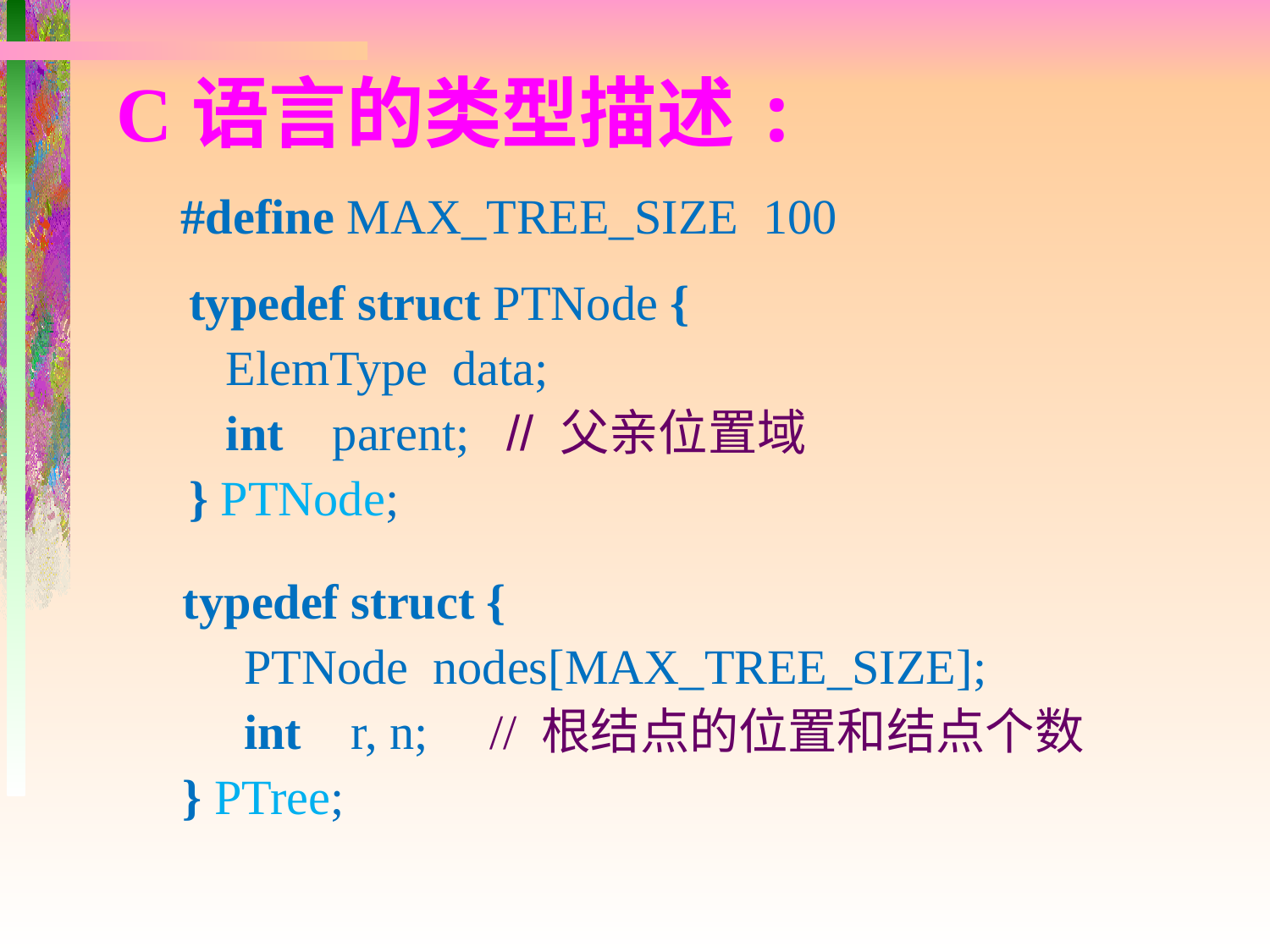

C语言的类型描述:
#define MAX_TREE_SIZE  100
   typedef struct PTNode {
      ElemType  data;
      int    parent;   // 父亲位置域
   } PTNode;
typedef struct {
     PTNode  nodes[MAX_TREE_SIZE];
     int    r, n;     // 根结点的位置和结点个数
} PTree;